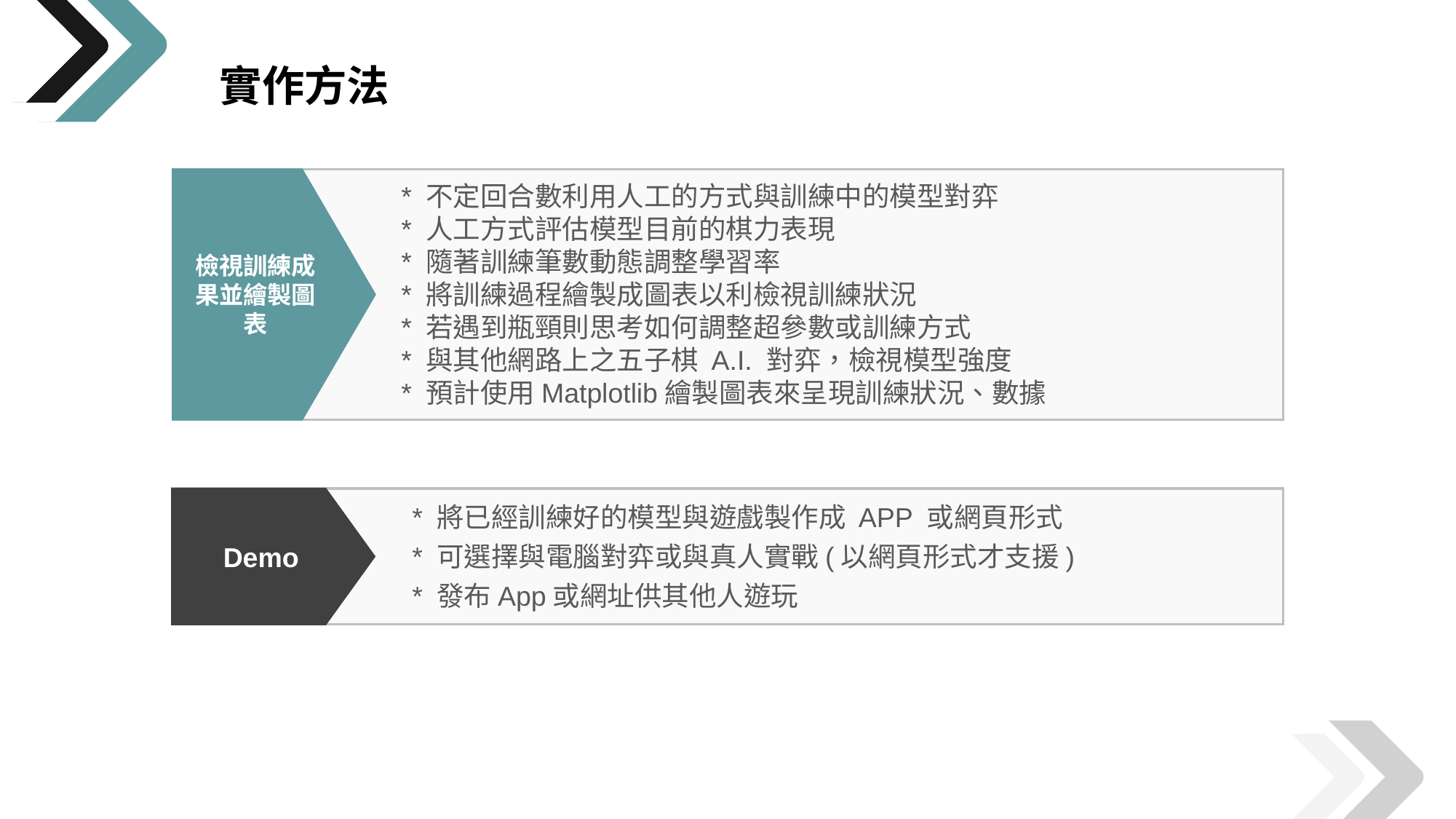

實作方法
檢視訓練成果並繪製圖表

* 不定回合數利用人工的方式與訓練中的模型對弈
* 人工方式評估模型目前的棋力表現
* 隨著訓練筆數動態調整學習率
* 將訓練過程繪製成圖表以利檢視訓練狀況
* 若遇到瓶頸則思考如何調整超參數或訓練方式
* 與其他網路上之五子棋 A.I. 對弈，檢視模型強度
* 預計使用Matplotlib繪製圖表來呈現訓練狀況、數據
* 將已經訓練好的模型與遊戲製作成 APP 或網頁形式
* 可選擇與電腦對弈或與真人實戰(以網頁形式才支援)
* 發布App或網址供其他人遊玩
Demo